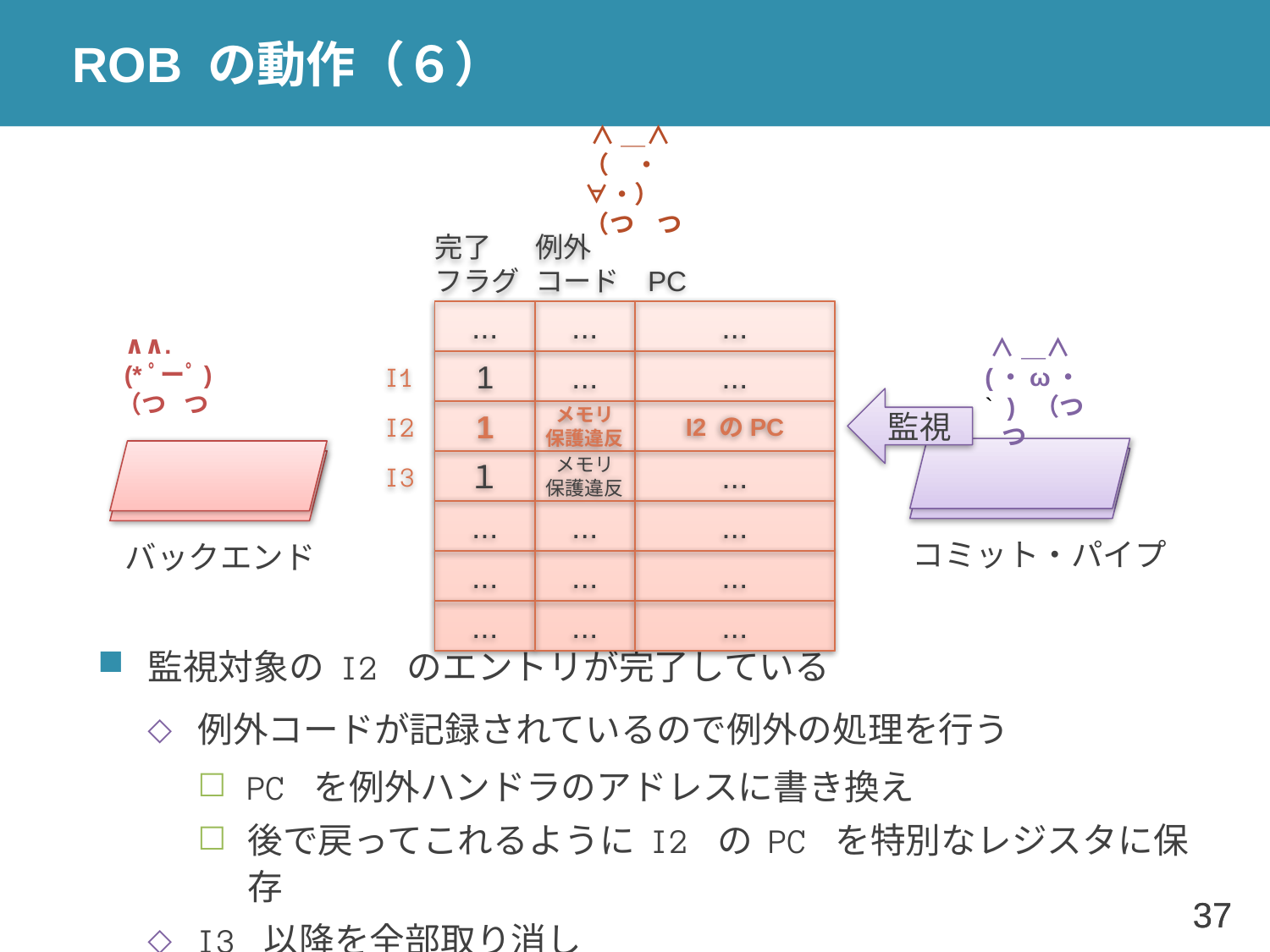

# ROB の動作（６）
 ∧＿∧
（　・∀・）（つ    つ
完了
フラグ
例外
コード
PC

...
...
...
 ∧∧.
 (*ﾟーﾟ)（つ   つ
 ∧＿∧
(・ω・`  )  （つ    つ
I1
1
...
...
監視
I2
1
メモリ
保護違反
I2 のPC

I3
１
メモリ
保護違反
...
...
...
...
コミット・パイプ
バックエンド
...
...
...
...
...
...
監視対象の I2 のエントリが完了している
例外コードが記録されているので例外の処理を行う
PC を例外ハンドラのアドレスに書き換え
後で戻ってこれるように I2 の PC を特別なレジスタに保存
I3 以降を全部取り消し